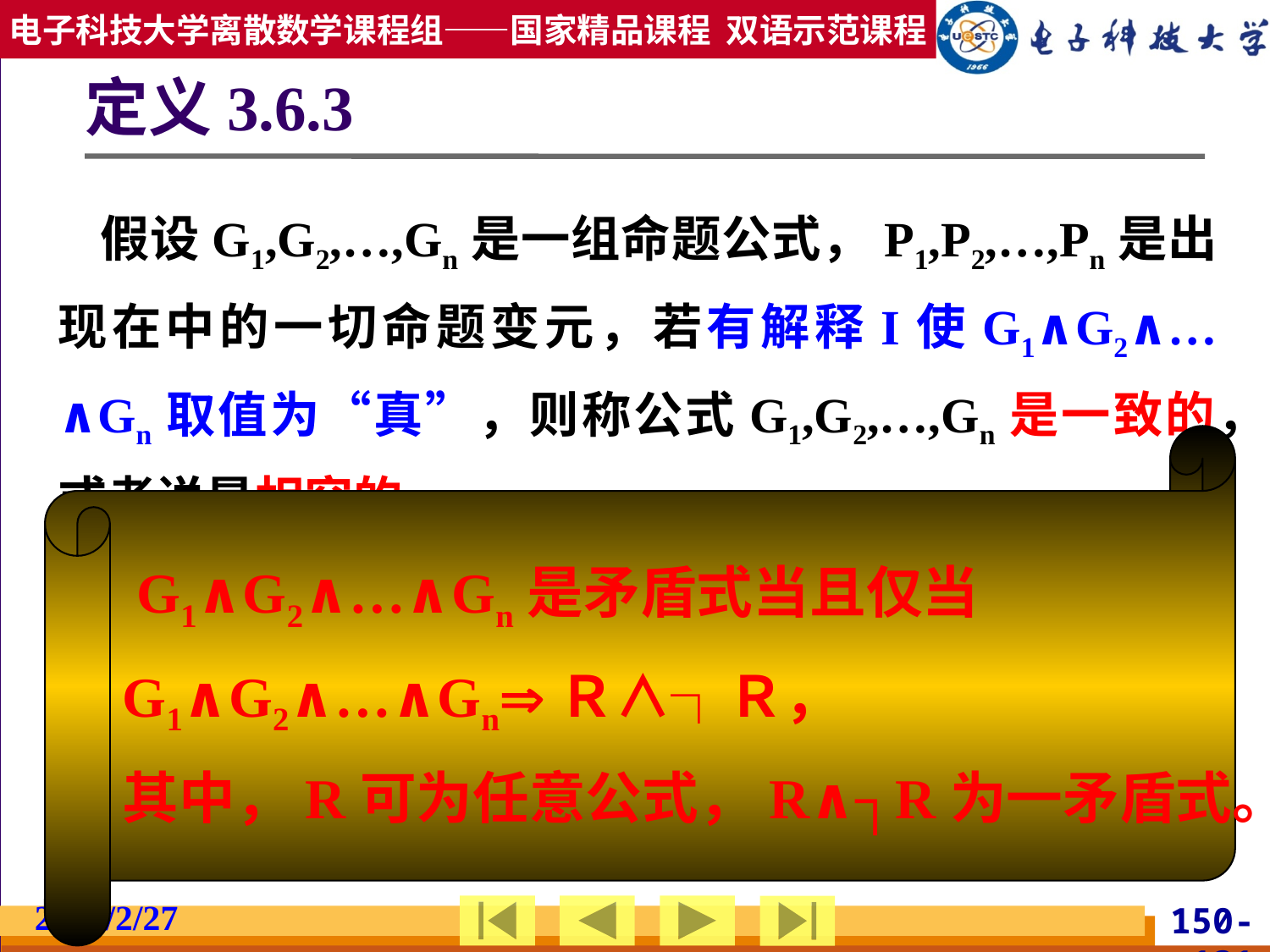

# 定义3.6.3
   假设G1,G2,…,Gn是一组命题公式，P1,P2,…,Pn是出现在中的一切命题变元，若有解释I使G1∧G2∧…∧Gn取值为“真”，则称公式G1,G2,…,Gn是一致的，或者说是相容的。
   如对任意的解释I，都有G1∧G2∧…∧Gn取值为“假”，则称公式G1,G2,…,Gn是不一致的。或者说G1∧G2∧…∧Gn是一个矛盾式。
 G1∧G2∧…∧Gn是矛盾式当且仅当
G1∧G2∧…∧Gn⇒Ｒ∧┐Ｒ，
其中，R可为任意公式，R∧┐R为一矛盾式。
2019/2/27